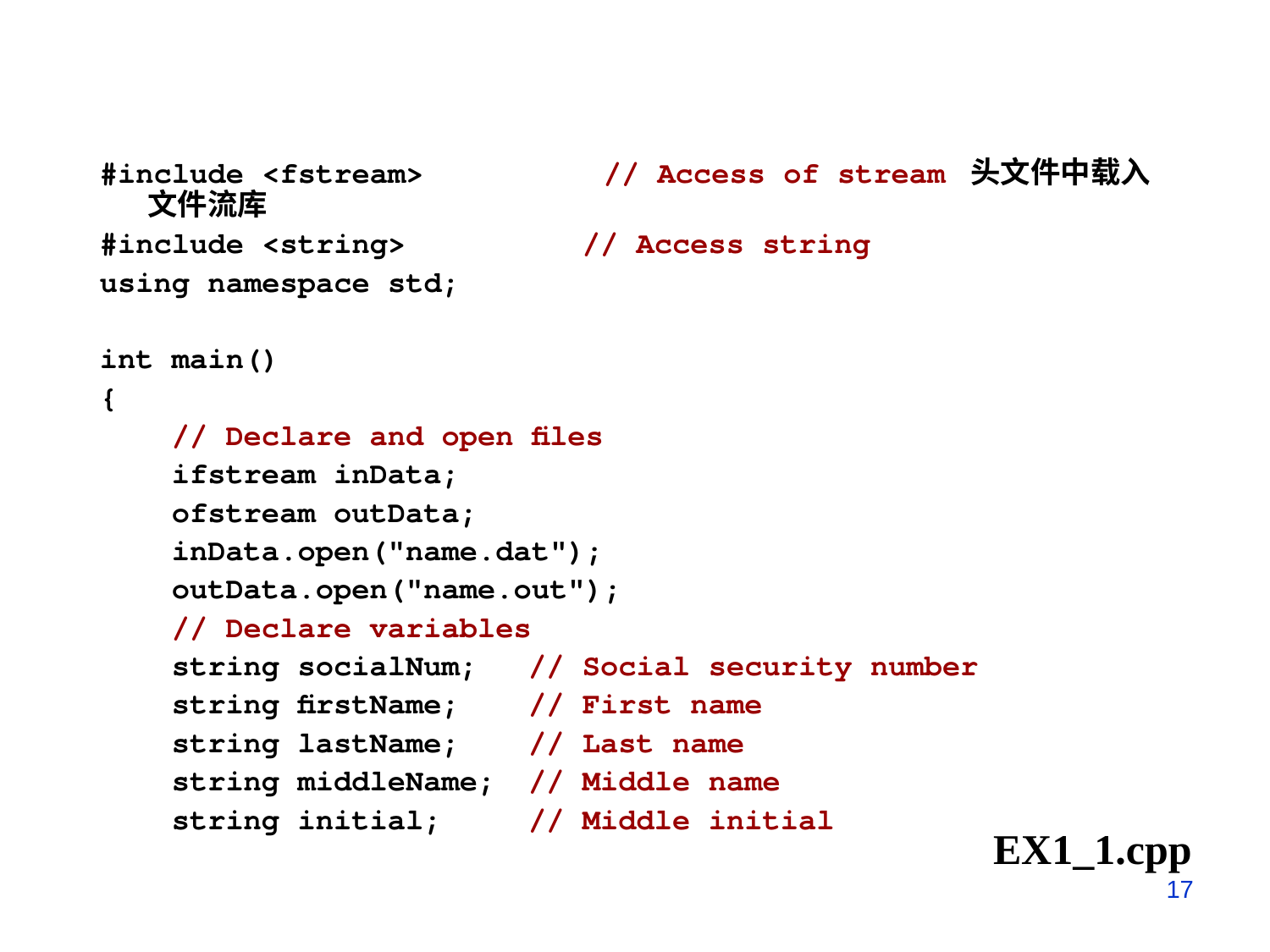

#include <fstream>          // Access of stream 头文件中载入文件流库
#include <string>	   // Access string
using namespace std;

int main()
{
    // Declare and open files
    ifstream inData;
    ofstream outData;
    inData.open("name.dat");
    outData.open("name.out");
    // Declare variables
    string socialNum;	// Social security number
    string firstName;	// First name
    string lastName;	// Last name
    string middleName;	// Middle name
    string initial;	// Middle initial

EX1_1.cpp
17